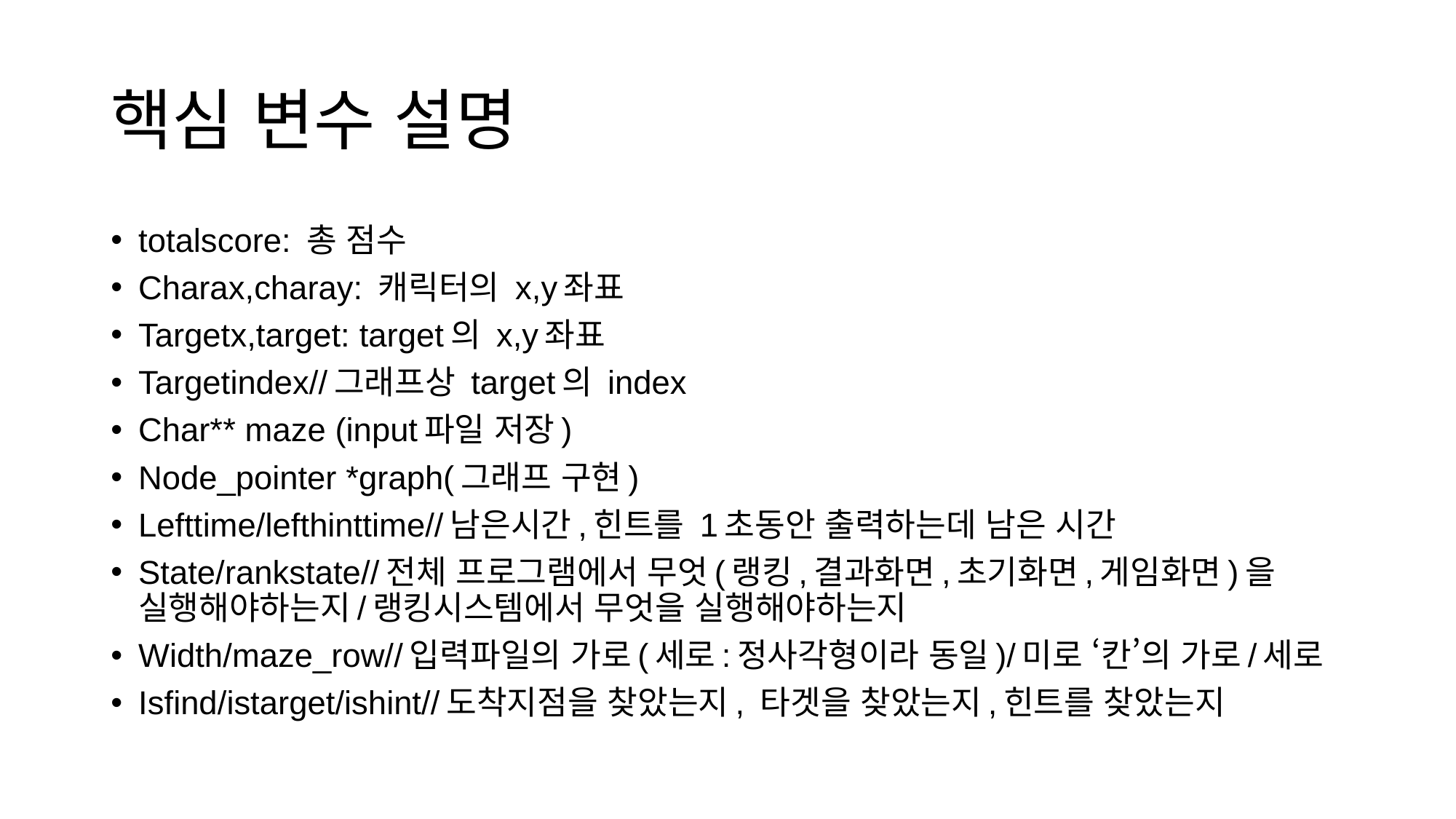

# 핵심 변수 설명
totalscore: 총 점수
Charax,charay: 캐릭터의 x,y좌표
Targetx,target: target의 x,y좌표
Targetindex//그래프상 target의 index
Char** maze (input파일 저장)
Node_pointer *graph(그래프 구현)
Lefttime/lefthinttime//남은시간,힌트를 1초동안 출력하는데 남은 시간
State/rankstate//전체 프로그램에서 무엇(랭킹,결과화면,초기화면,게임화면)을 실행해야하는지/랭킹시스템에서 무엇을 실행해야하는지
Width/maze_row//입력파일의 가로(세로:정사각형이라 동일)/미로 ‘칸’의 가로/세로
Isfind/istarget/ishint//도착지점을 찾았는지, 타겟을 찾았는지,힌트를 찾았는지